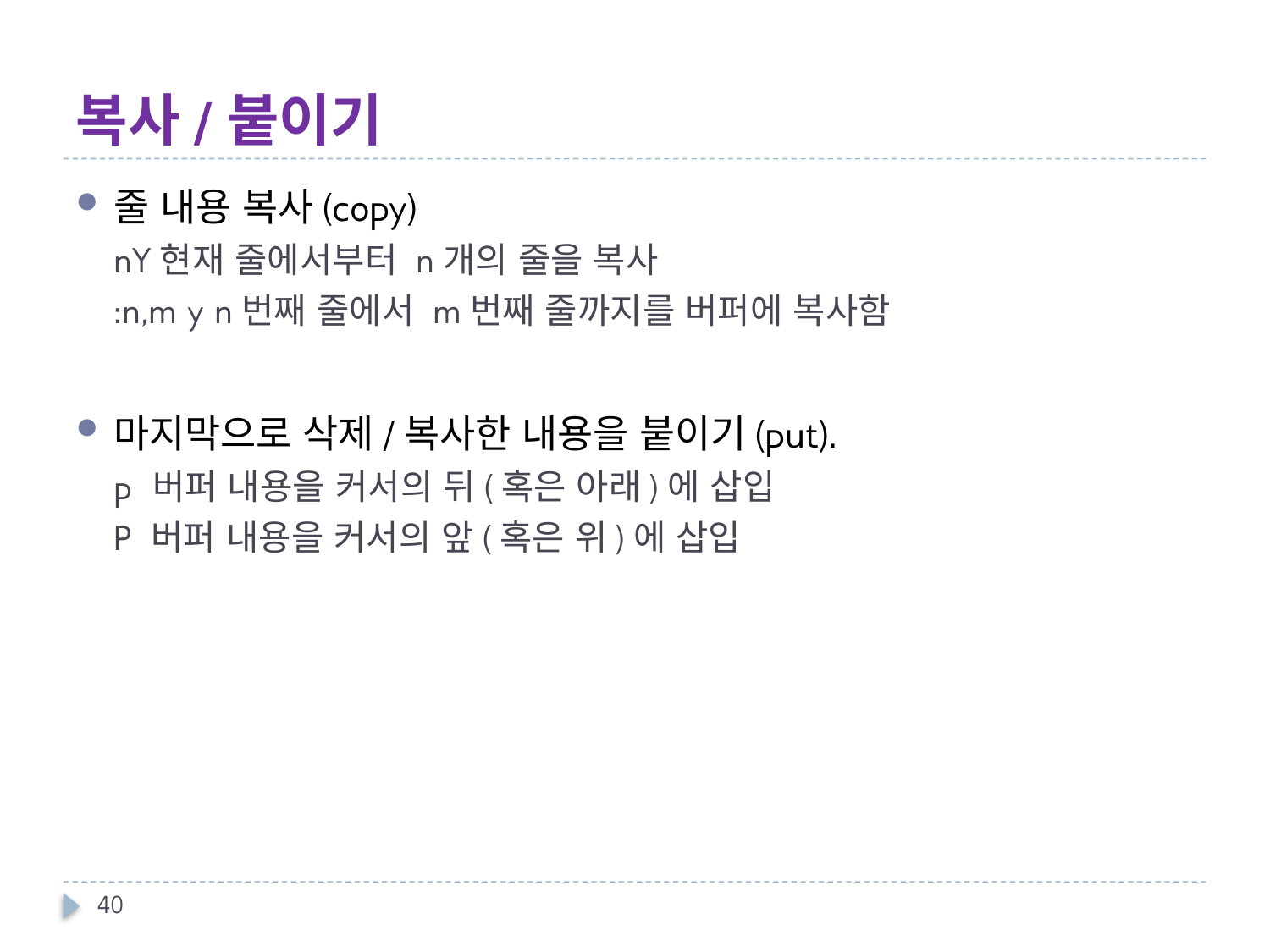

# 복사/붙이기
줄 내용 복사(copy)
nY현재 줄에서부터 n개의 줄을 복사
:n,m y n번째 줄에서 m번째 줄까지를 버퍼에 복사함

마지막으로 삭제/복사한 내용을 붙이기(put).
p 버퍼 내용을 커서의 뒤(혹은 아래)에 삽입
P 버퍼 내용을 커서의 앞(혹은 위)에 삽입

40